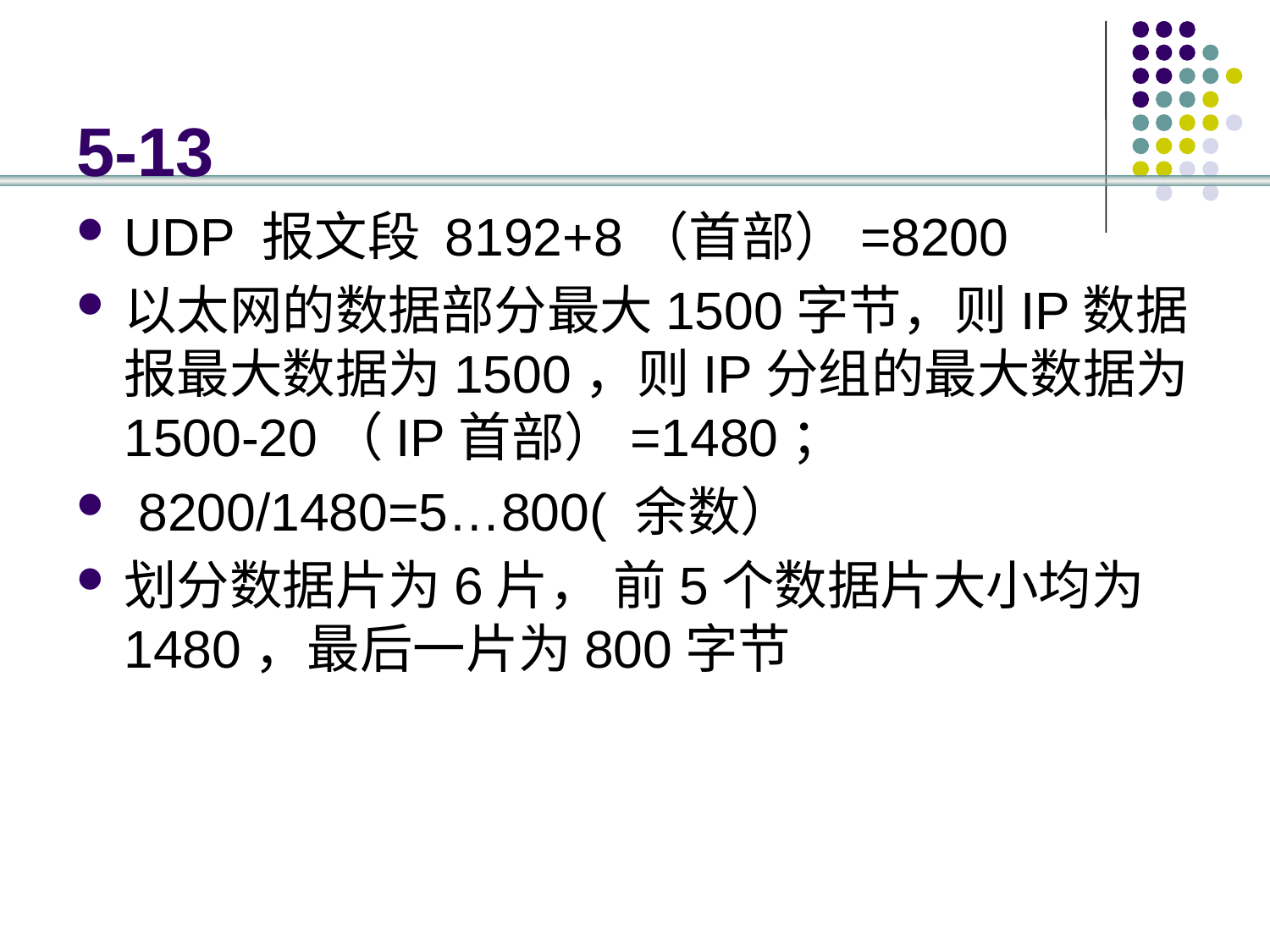

# 5-13
UDP 报文段 8192+8（首部）=8200
以太网的数据部分最大1500字节，则IP数据报最大数据为1500，则IP分组的最大数据为1500-20（IP首部）=1480；
 8200/1480=5…800( 余数）
划分数据片为6片， 前5个数据片大小均为1480，最后一片为800字节